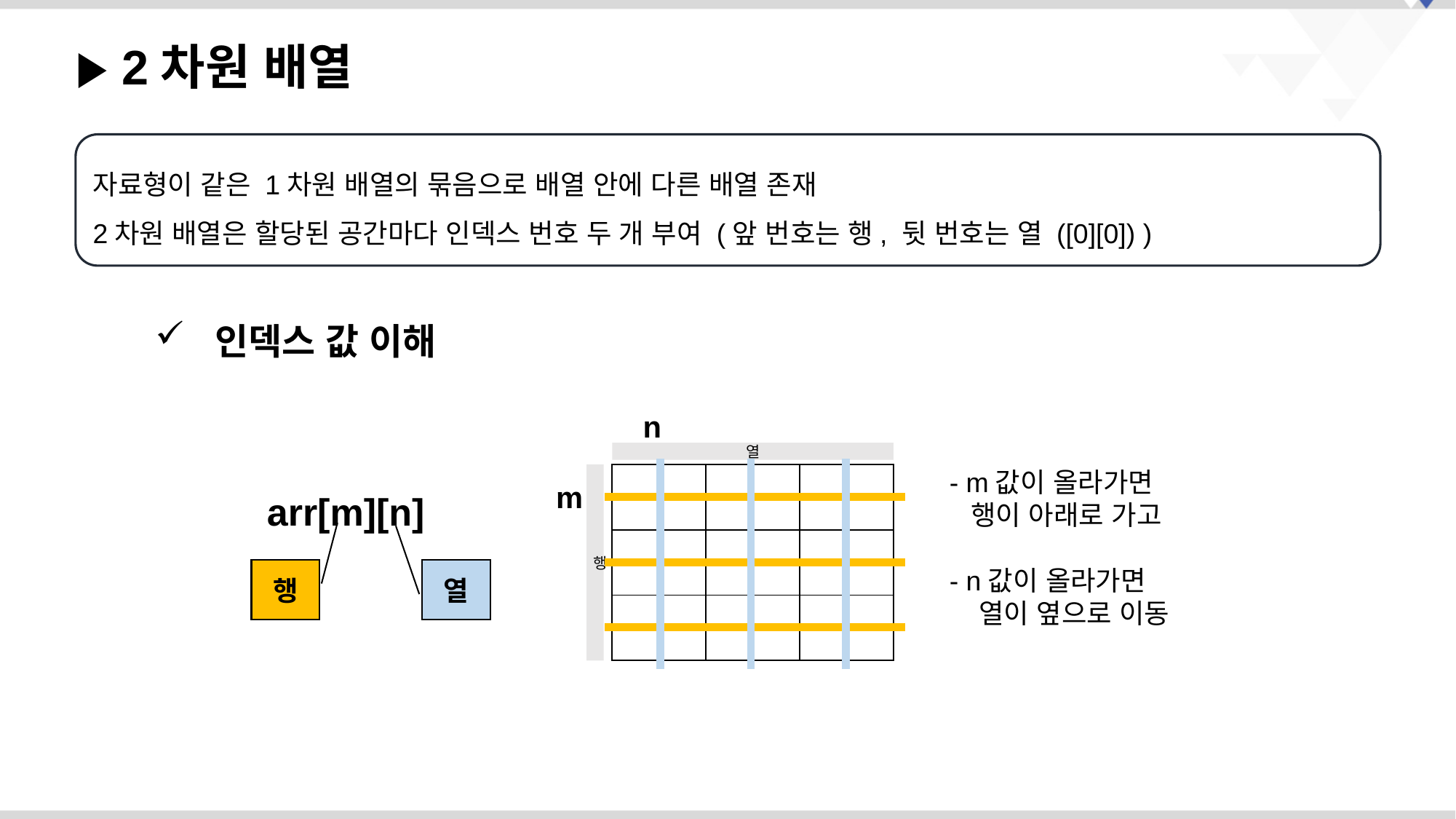

▶ 2차원 배열
자료형이 같은 1차원 배열의 묶음으로 배열 안에 다른 배열 존재
2차원 배열은 할당된 공간마다 인덱스 번호 두 개 부여 (앞 번호는 행, 뒷 번호는 열 ([0][0]) )
 인덱스 값 이해
n
열
arr[m][n]
 - m값이 올라가면
   행이 아래로 가고

 - n값이 올라가면
    열이 옆으로 이동
행
m
|  |  |  |
| --- | --- | --- |
|  |  |  |
|  |  |  |
행
열